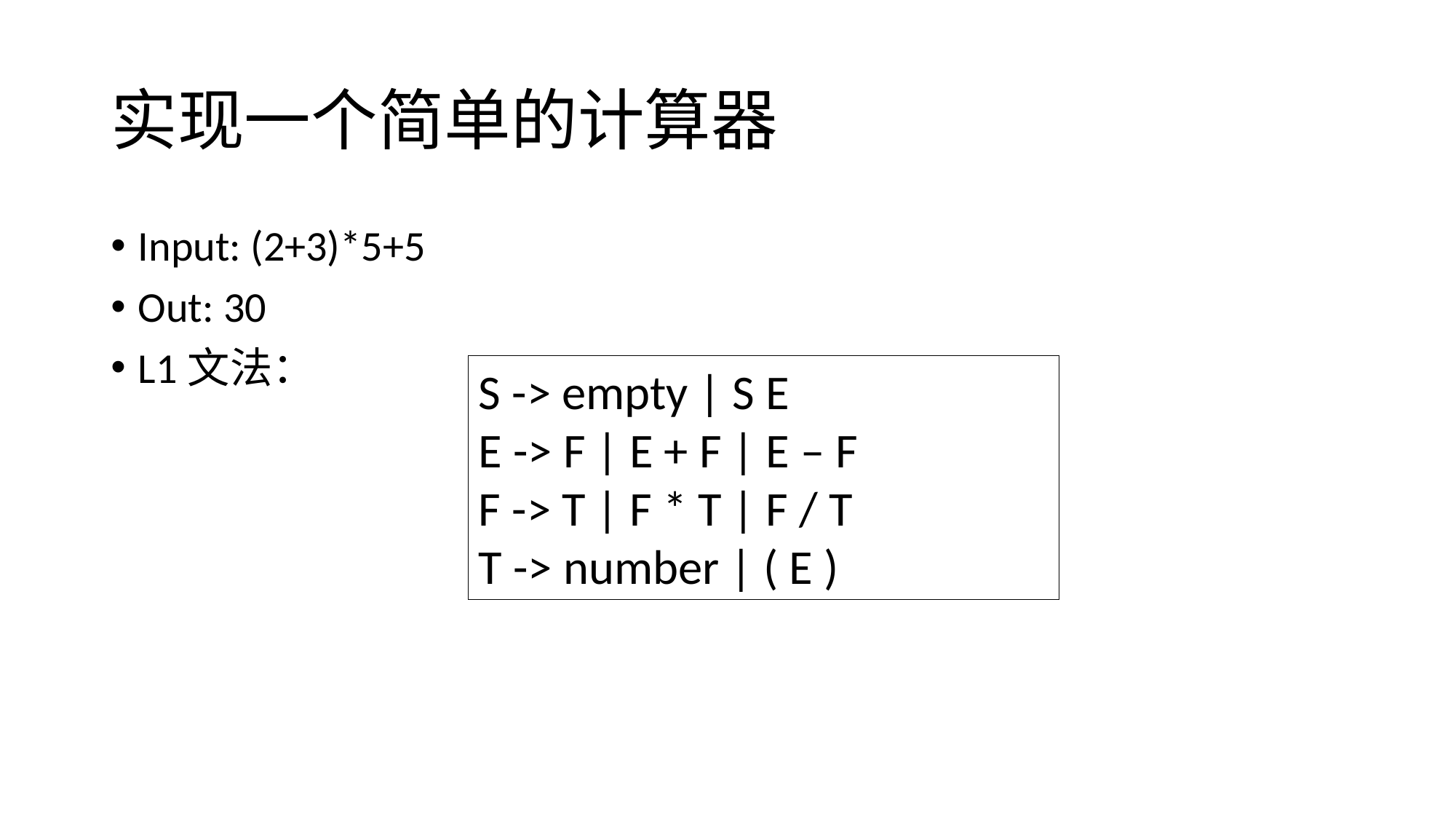

# 实现一个简单的计算器
Input: (2+3)*5+5
Out: 30
L1文法：
S -> empty | S E
E -> F | E + F | E – F
F -> T | F * T | F / T
T -> number | ( E )